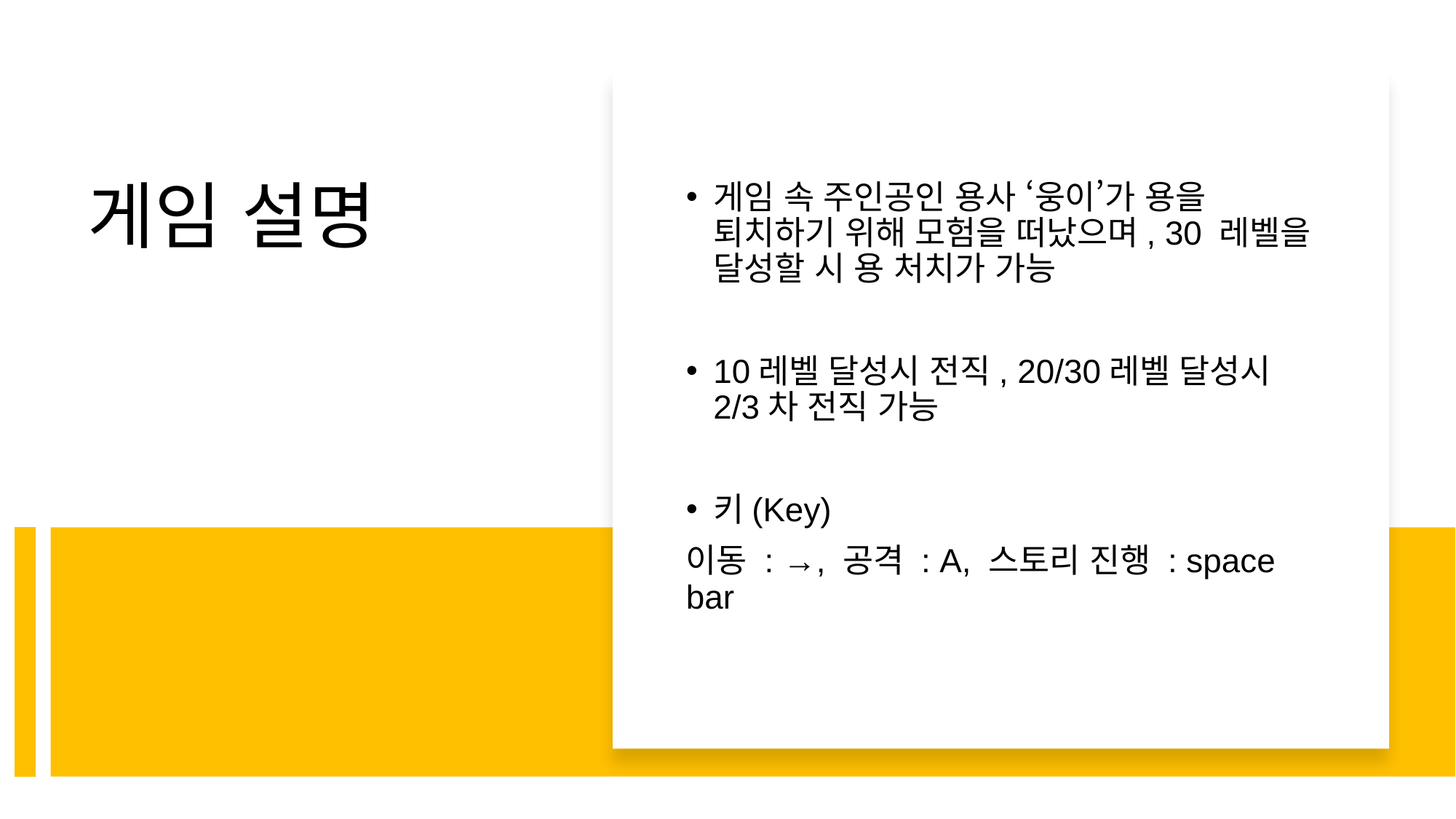

게임 속 주인공인 용사 ‘웅이’가 용을 퇴치하기 위해 모험을 떠났으며, 30 레벨을 달성할 시 용 처치가 가능

10레벨 달성시 전직, 20/30레벨 달성시 2/3차 전직 가능

키(Key)
이동 : →, 공격 : A, 스토리 진행 : space bar
# 게임 설명